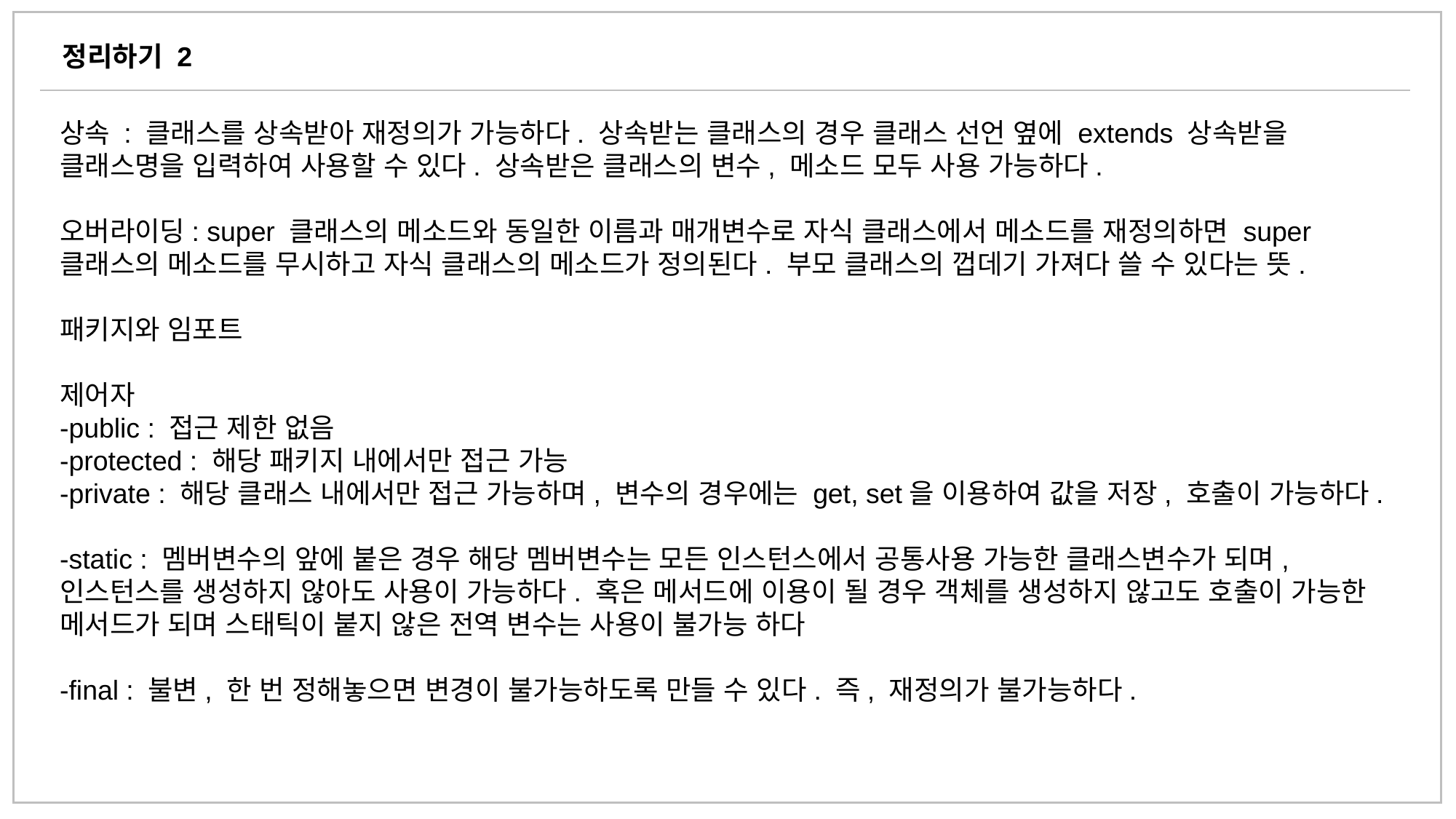

정리하기 2
상속 : 클래스를 상속받아 재정의가 가능하다. 상속받는 클래스의 경우 클래스 선언 옆에 extends 상속받을 클래스명을 입력하여 사용할 수 있다. 상속받은 클래스의 변수, 메소드 모두 사용 가능하다.

오버라이딩: super 클래스의 메소드와 동일한 이름과 매개변수로 자식 클래스에서 메소드를 재정의하면 super클래스의 메소드를 무시하고 자식 클래스의 메소드가 정의된다. 부모 클래스의 껍데기 가져다 쓸 수 있다는 뜻.

패키지와 임포트

제어자
-public : 접근 제한 없음
-protected : 해당 패키지 내에서만 접근 가능
-private : 해당 클래스 내에서만 접근 가능하며, 변수의 경우에는 get, set을 이용하여 값을 저장, 호출이 가능하다.

-static : 멤버변수의 앞에 붙은 경우 해당 멤버변수는 모든 인스턴스에서 공통사용 가능한 클래스변수가 되며, 인스턴스를 생성하지 않아도 사용이 가능하다. 혹은 메서드에 이용이 될 경우 객체를 생성하지 않고도 호출이 가능한 메서드가 되며 스태틱이 붙지 않은 전역 변수는 사용이 불가능 하다

-final : 불변, 한 번 정해놓으면 변경이 불가능하도록 만들 수 있다. 즉, 재정의가 불가능하다.